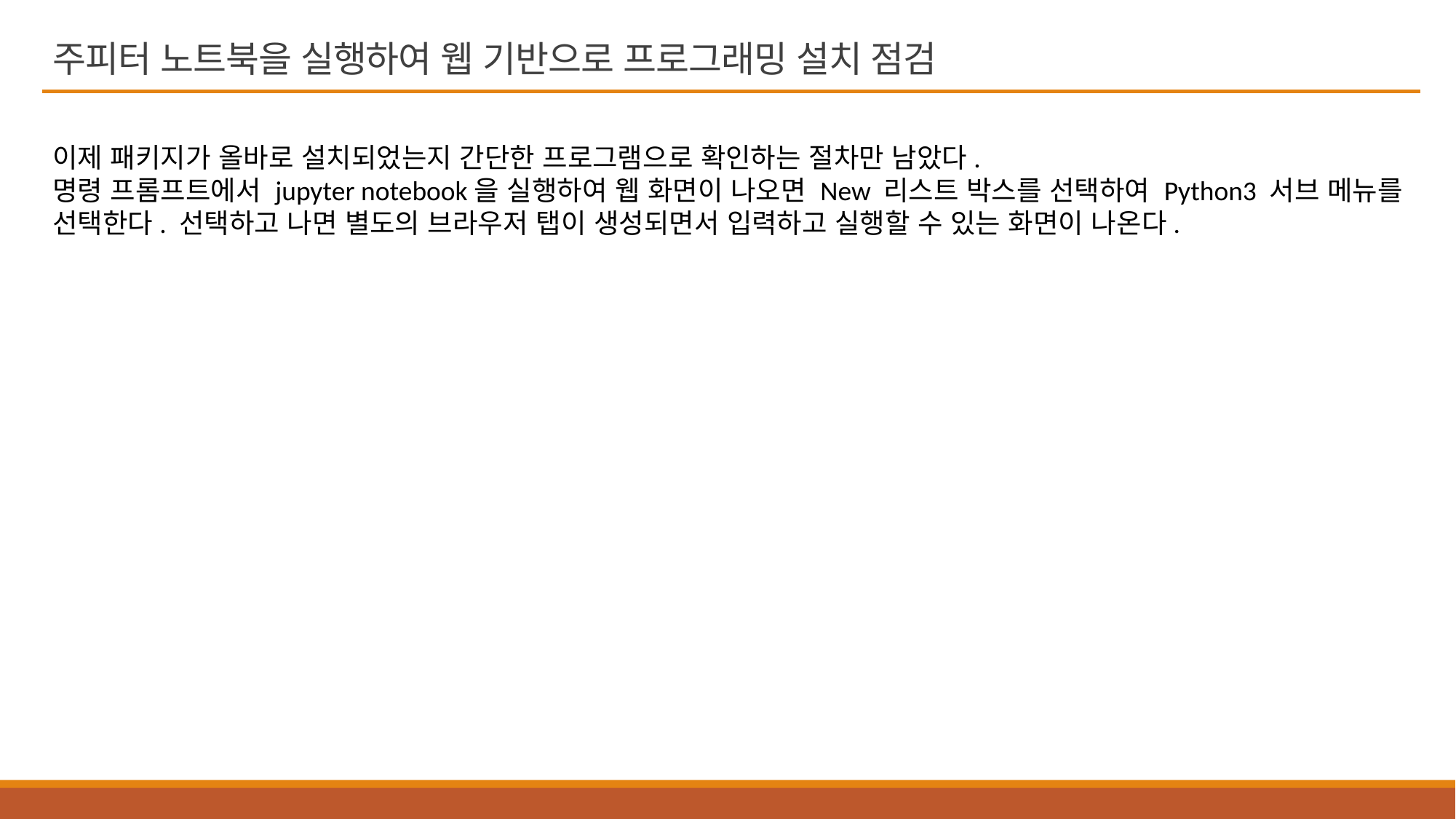

# 주피터 노트북을 실행하여 웹 기반으로 프로그래밍 설치 점검
이제 패키지가 올바로 설치되었는지 간단한 프로그램으로 확인하는 절차만 남았다.
명령 프롬프트에서 jupyter notebook을 실행하여 웹 화면이 나오면 New 리스트 박스를 선택하여 Python3 서브 메뉴를 선택한다. 선택하고 나면 별도의 브라우저 탭이 생성되면서 입력하고 실행할 수 있는 화면이 나온다.